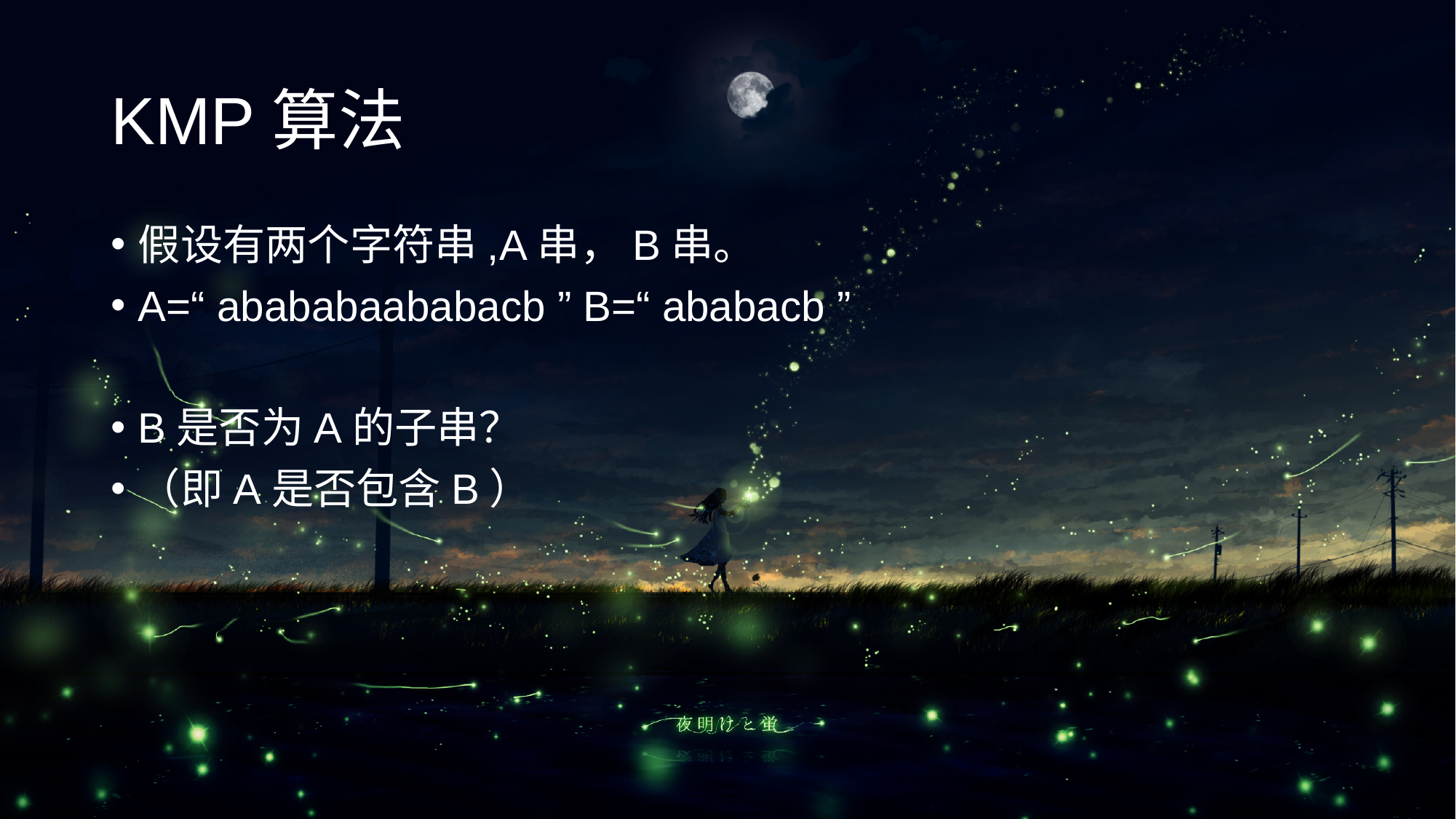

# KMP算法
假设有两个字符串,A串，B串。
A=“ abababaababacb ” B=“ ababacb ”

B是否为A的子串？
（即A是否包含B）